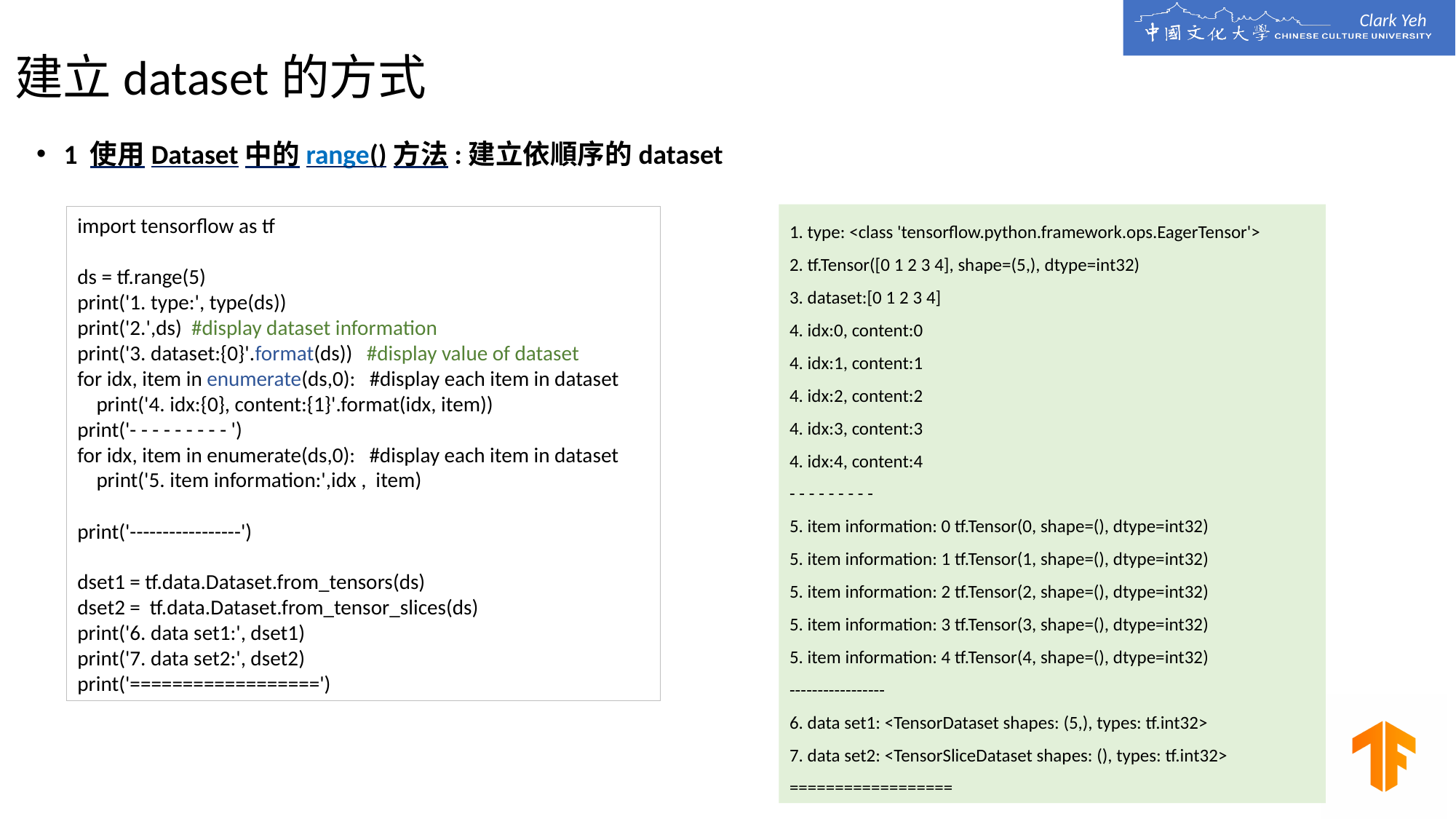

# 建立dataset的方式
1 使用Dataset中的range()方法:建立依順序的dataset
1. type: <class 'tensorflow.python.framework.ops.EagerTensor'>
2. tf.Tensor([0 1 2 3 4], shape=(5,), dtype=int32)
3. dataset:[0 1 2 3 4]
4. idx:0, content:0
4. idx:1, content:1
4. idx:2, content:2
4. idx:3, content:3
4. idx:4, content:4
- - - - - - - - -
5. item information: 0 tf.Tensor(0, shape=(), dtype=int32)
5. item information: 1 tf.Tensor(1, shape=(), dtype=int32)
5. item information: 2 tf.Tensor(2, shape=(), dtype=int32)
5. item information: 3 tf.Tensor(3, shape=(), dtype=int32)
5. item information: 4 tf.Tensor(4, shape=(), dtype=int32)
-----------------
6. data set1: <TensorDataset shapes: (5,), types: tf.int32>
7. data set2: <TensorSliceDataset shapes: (), types: tf.int32>
==================
import tensorflow as tf

ds = tf.range(5)
print('1. type:', type(ds))
print('2.',ds)  #display dataset information
print('3. dataset:{0}'.format(ds))   #display value of dataset
for idx, item in enumerate(ds,0):   #display each item in dataset
    print('4. idx:{0}, content:{1}'.format(idx, item))
print('- - - - - - - - - ')
for idx, item in enumerate(ds,0):   #display each item in dataset
    print('5. item information:',idx ,  item)

print('-----------------')

dset1 = tf.data.Dataset.from_tensors(ds)
dset2 =  tf.data.Dataset.from_tensor_slices(ds)
print('6. data set1:', dset1)
print('7. data set2:', dset2)
print('==================')